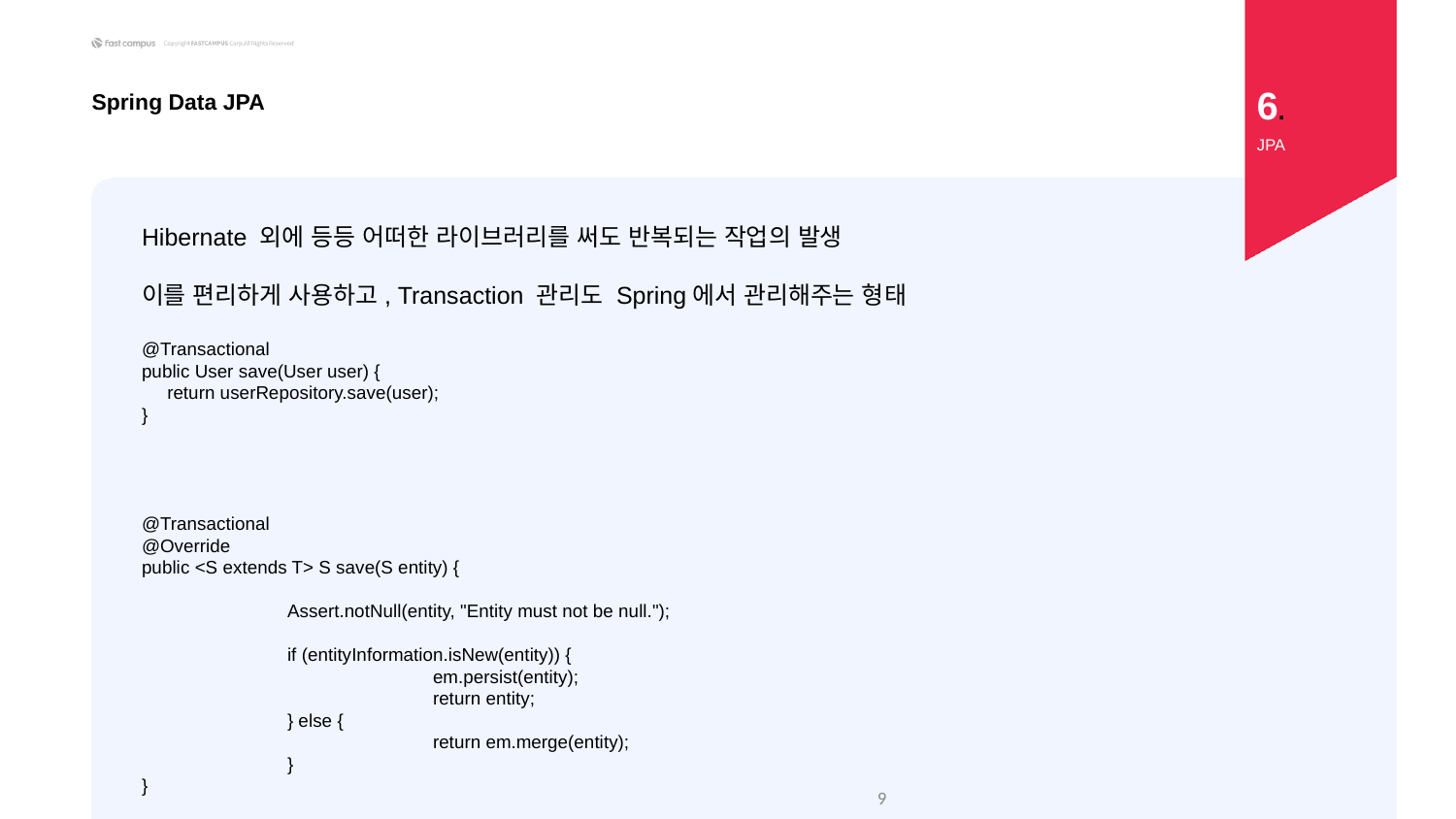

6.
Spring Data JPA
JPA
Hibernate 외에 등등 어떠한 라이브러리를 써도 반복되는 작업의 발생

이를 편리하게 사용하고, Transaction 관리도 Spring에서 관리해주는 형태
@Transactional
public User save(User user) {
     return userRepository.save(user);
}

@Transactional
@Override
public <S extends T> S save(S entity) {

	Assert.notNull(entity, "Entity must not be null.");

	if (entityInformation.isNew(entity)) {
		em.persist(entity);
		return entity;
	} else {
		return em.merge(entity);
	}
}

9